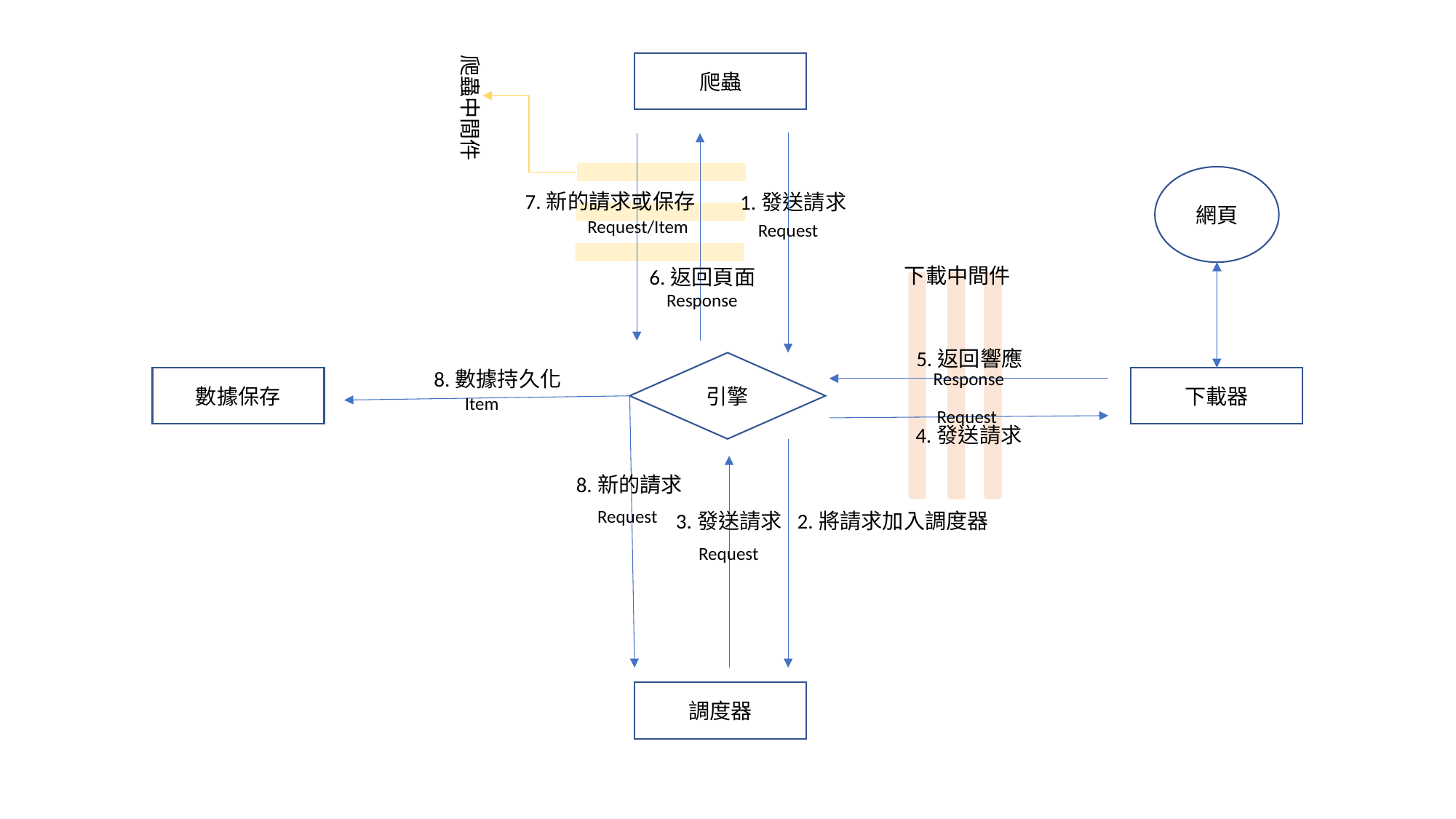

爬蟲中間件
爬蟲

網頁
7.新的請求或保存
1.發送請求

Request/Item
Request

下載中間件
6.返回頁面

Response
5.返回響應
引擎
8.數據持久化
Response
數據保存
下載器
Item
Request
4.發送請求
8.新的請求
Request
3.發送請求
2.將請求加入調度器
Request
調度器